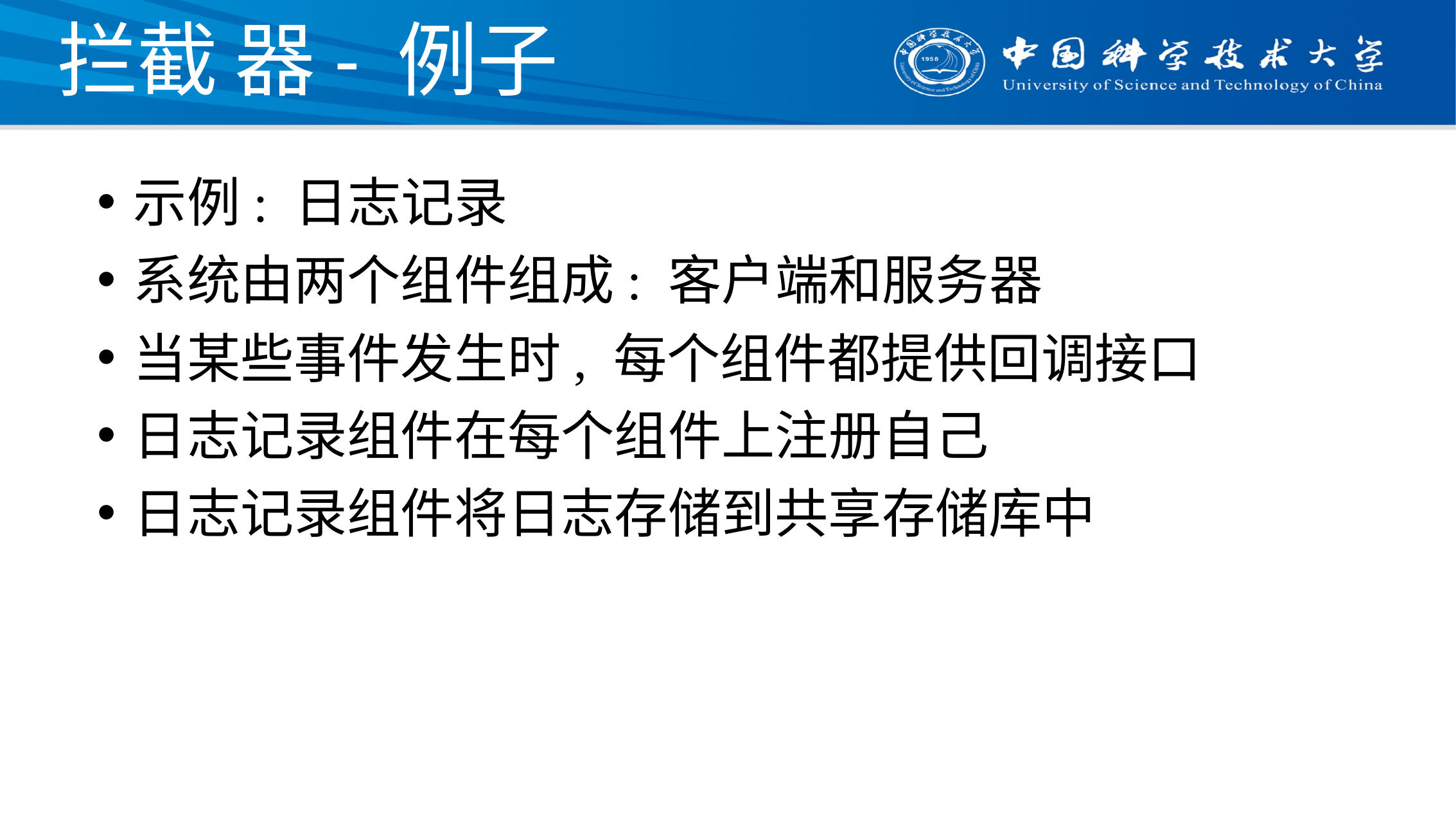

# 拦截 器- 例子
示例: 日志记录
系统由两个组件组成: 客户端和服务器
当某些事件发生时, 每个组件都提供回调接口
日志记录组件在每个组件上注册自己
日志记录组件将日志存储到共享存储库中